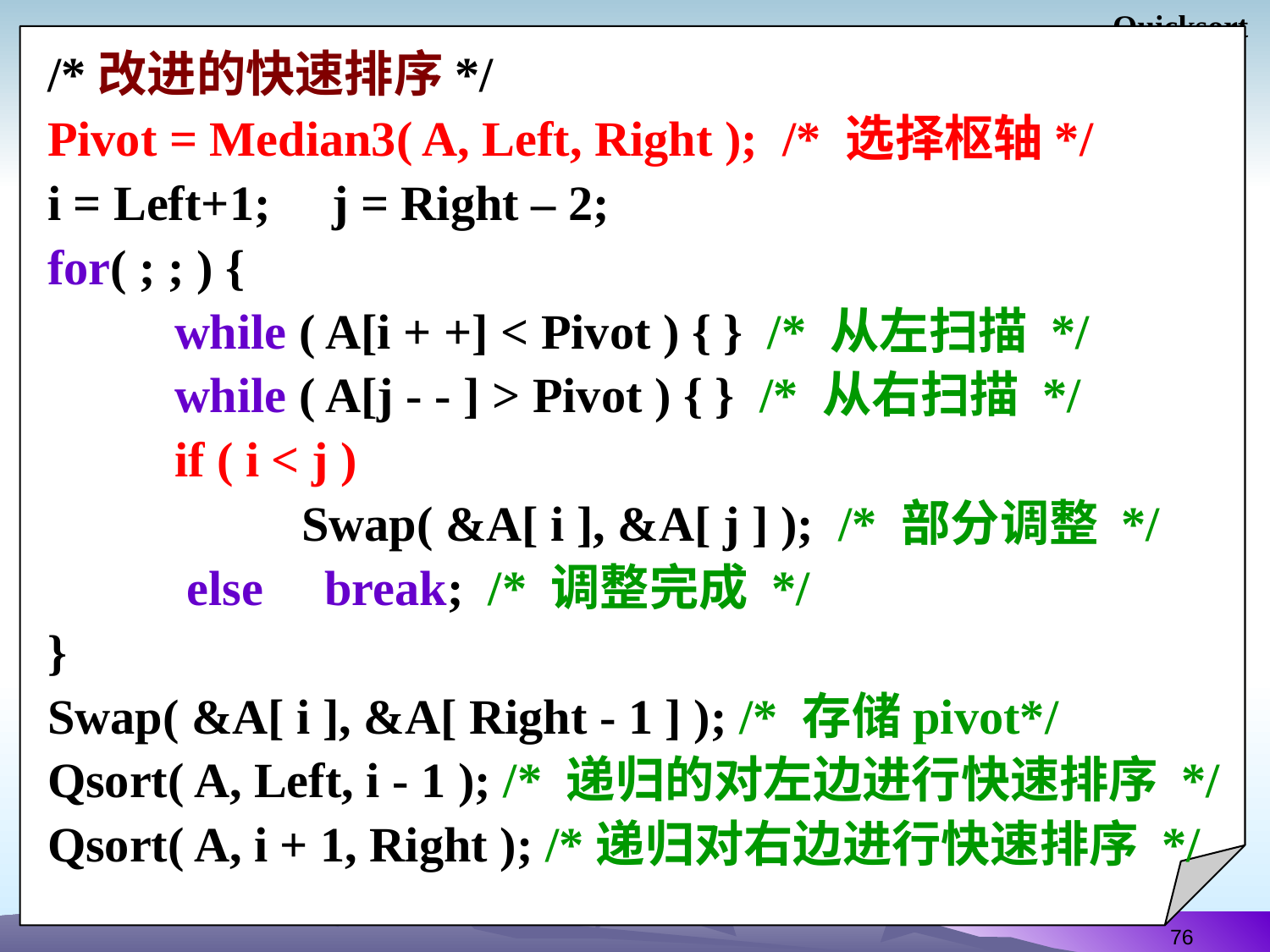

Quicksort
/*改进的快速排序*/
Pivot = Median3( A, Left, Right );  /* 选择枢轴*/
i = Left+1;     j = Right – 2;
for( ; ; ) {
	while ( A[i + +] < Pivot ) { }  /* 从左扫描 */
	while ( A[j - - ] > Pivot ) { }  /* 从右扫描 */
	if ( i < j )
		Swap( &A[ i ], &A[ j ] );  /* 部分调整 */
	 else     break;  /* 调整完成 */
}
Swap( &A[ i ], &A[ Right - 1 ] ); /* 存储pivot*/
Qsort( A, Left, i - 1 ); /* 递归的对左边进行快速排序 */
Qsort( A, i + 1, Right ); /*递归对右边进行快速排序 */
76